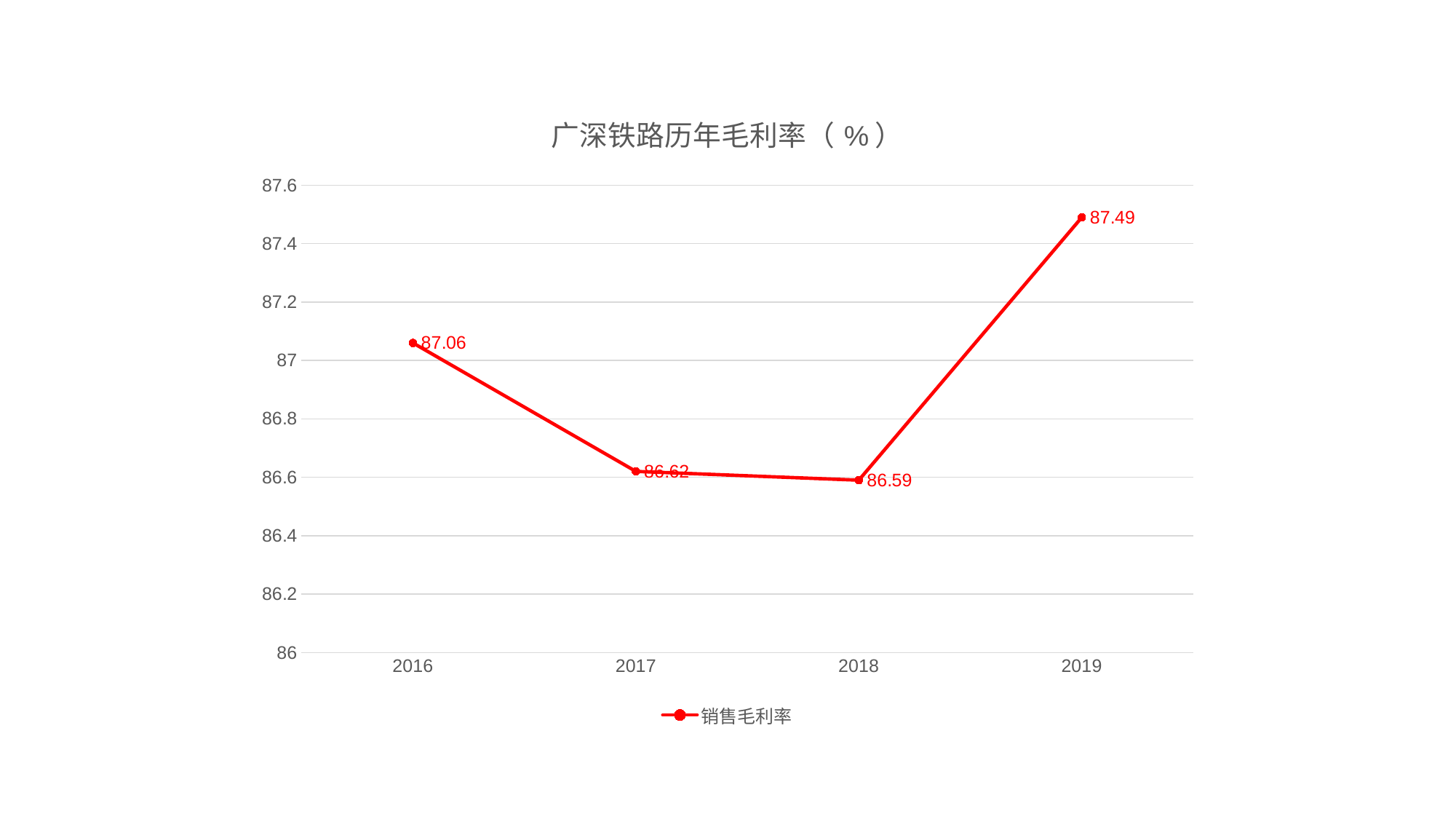

### Chart: 广深铁路历年毛利率（%）

| Category | 销售毛利率 |
|---|---|
| 2016 | 87.06 |
| 2017 | 86.62 |
| 2018 | 86.59 |
| 2019 | 87.49 |